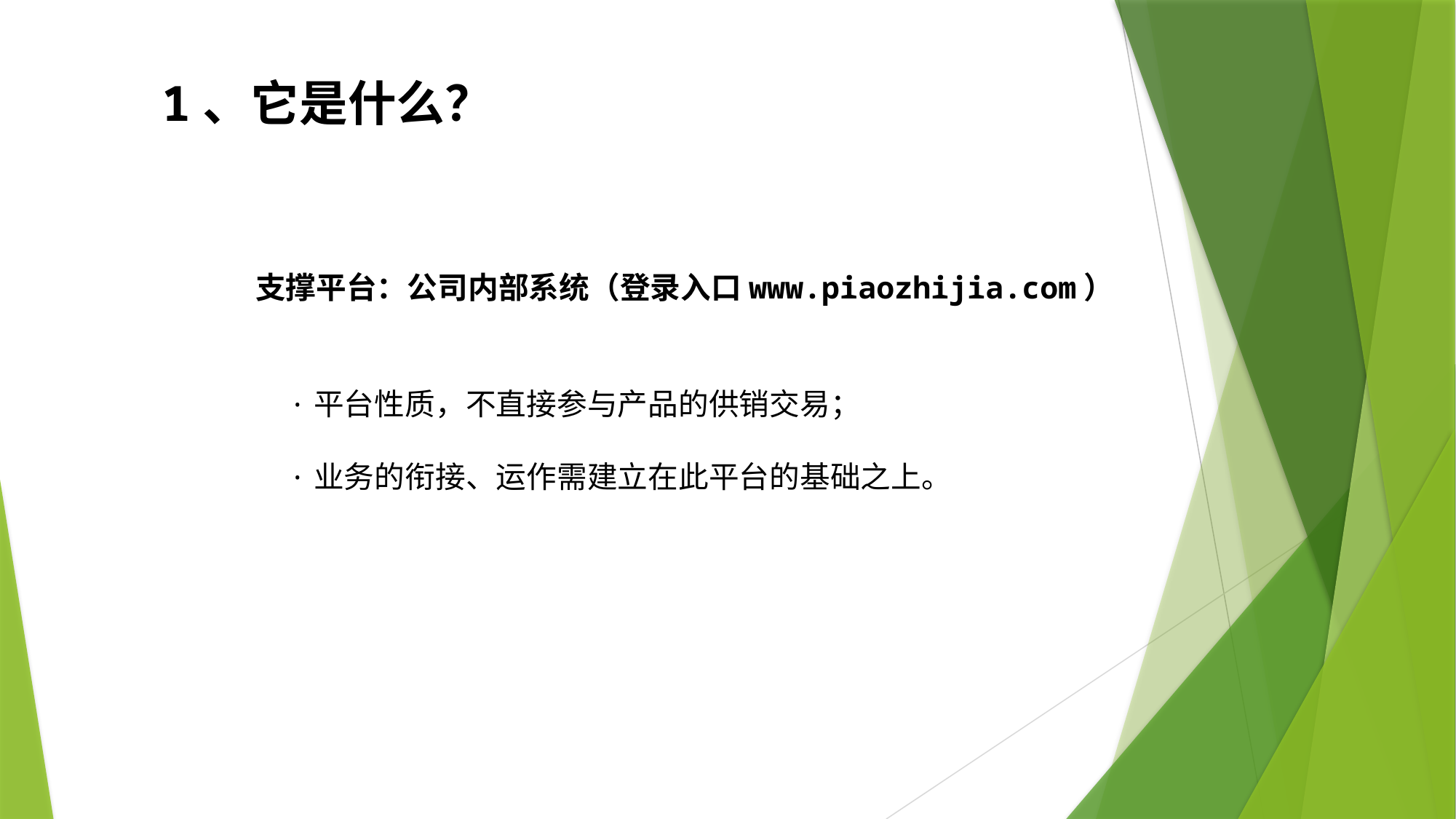

1、它是什么？
支撑平台：公司内部系统（登录入口www.piaozhijia.com）
·平台性质，不直接参与产品的供销交易；
·业务的衔接、运作需建立在此平台的基础之上。